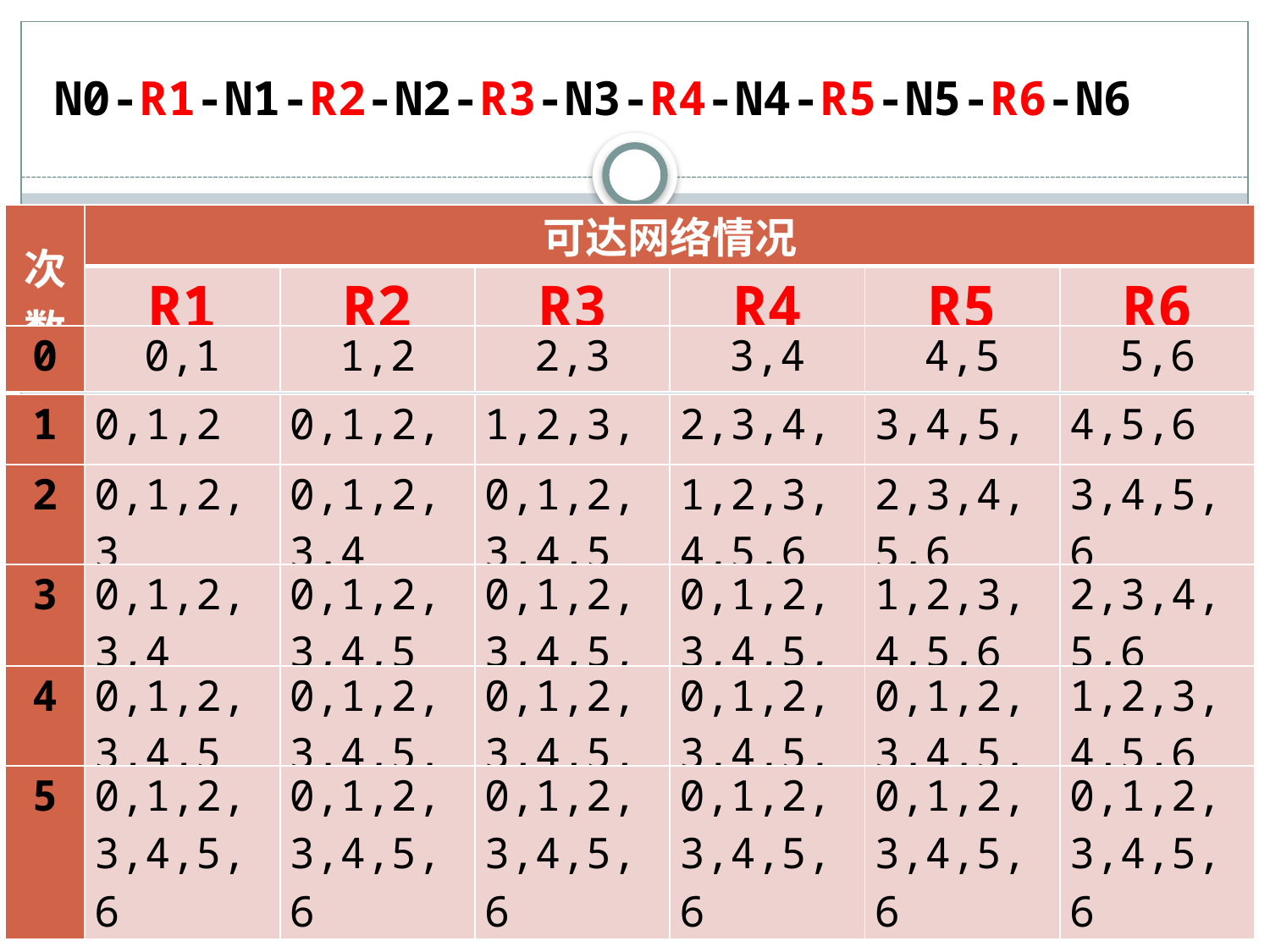

# N0-R1-N1-R2-N2-R3-N3-R4-N4-R5-N5-R6-N6
| 次数 | 可达网络情况 |  |  |  |  |  |
| --- | --- | --- | --- | --- | --- | --- |
|  | R1 | R2 | R3 | R4 | R5 | R6 |
| 0 | 0,1 | 1,2 | 2,3 | 3,4 | 4,5 | 5,6 |
| --- | --- | --- | --- | --- | --- | --- |
| 1 | 0,1,2 | 0,1,2,3 | 1,2,3,4 | 2,3,4,5 | 3,4,5,6 | 4,5,6 |
| --- | --- | --- | --- | --- | --- | --- |
| 2 | 0,1,2,3 | 0,1,2,3,4 | 0,1,2,3,4,5 | 1,2,3,4,5,6 | 2,3,4,5,6 | 3,4,5,6 |
| --- | --- | --- | --- | --- | --- | --- |
| 3 | 0,1,2,3,4 | 0,1,2,3,4,5 | 0,1,2,3,4,5,6 | 0,1,2,3,4,5,6 | 1,2,3,4,5,6 | 2,3,4,5,6 |
| --- | --- | --- | --- | --- | --- | --- |
| 4 | 0,1,2,3,4,5 | 0,1,2,3,4,5,6 | 0,1,2,3,4,5,6 | 0,1,2,3,4,5,6 | 0,1,2,3,4,5,6 | 1,2,3,4,5,6 |
| --- | --- | --- | --- | --- | --- | --- |
| 5 | 0,1,2,3,4,5,6 | 0,1,2,3,4,5,6 | 0,1,2,3,4,5,6 | 0,1,2,3,4,5,6 | 0,1,2,3,4,5,6 | 0,1,2,3,4,5,6 |
| --- | --- | --- | --- | --- | --- | --- |